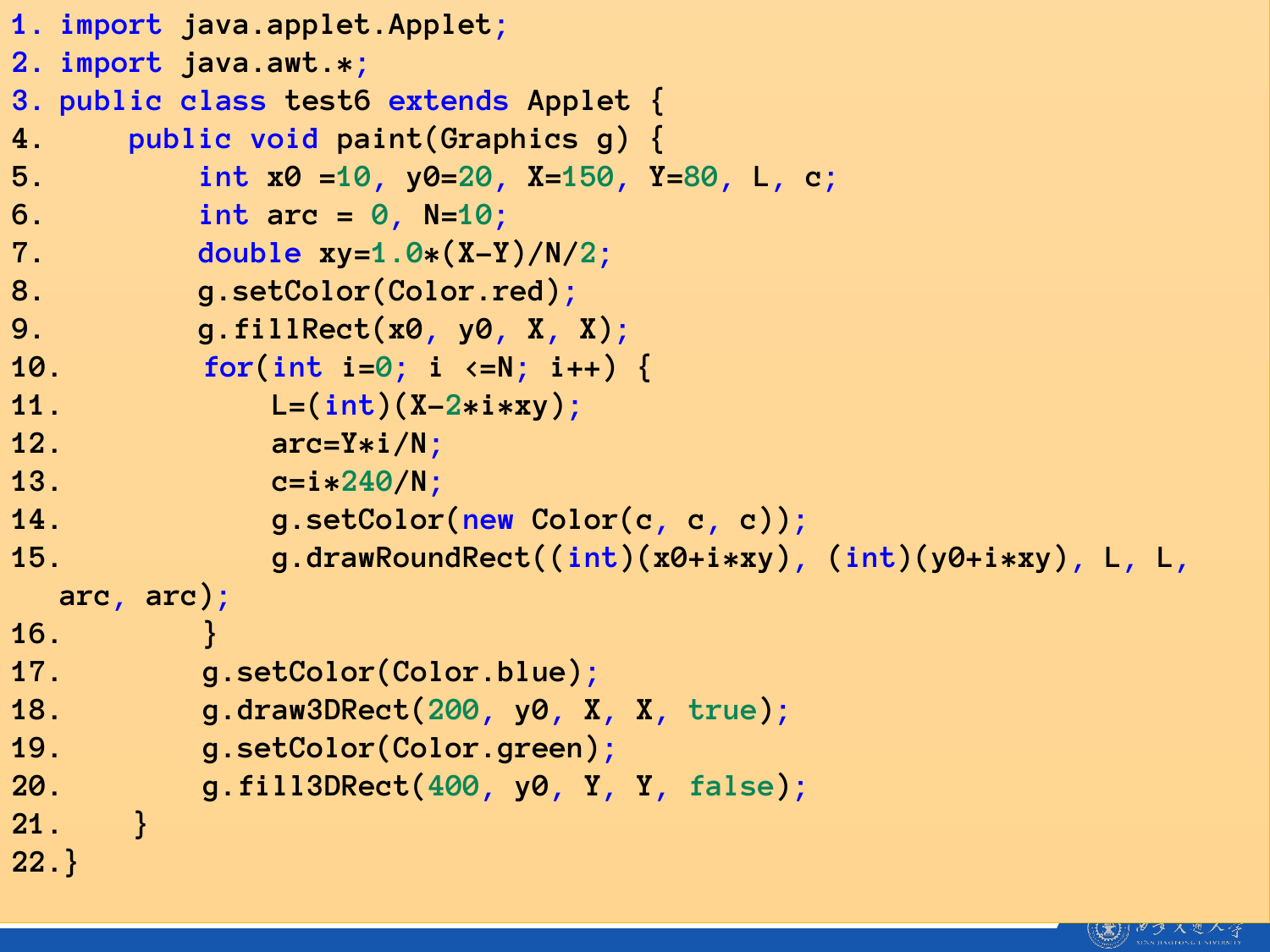

import java.applet.Applet;
import java.awt.*;
public class test6 extends Applet {
    public void paint(Graphics g) {
        int x0 =10, y0=20, X=150, Y=80, L, c;
        int arc = 0, N=10;
        double xy=1.0*(X-Y)/N/2;
        g.setColor(Color.red);
        g.fillRect(x0, y0, X, X);
        for(int i=0; i <=N; i++) {
            L=(int)(X-2*i*xy);
            arc=Y*i/N;
            c=i*240/N;
            g.setColor(new Color(c, c, c));
            g.drawRoundRect((int)(x0+i*xy), (int)(y0+i*xy), L, L, arc, arc);
        }
        g.setColor(Color.blue);
        g.draw3DRect(200, y0, X, X, true);
        g.setColor(Color.green);
        g.fill3DRect(400, y0, Y, Y, false);
    }
}
4
Applet的应用
PART